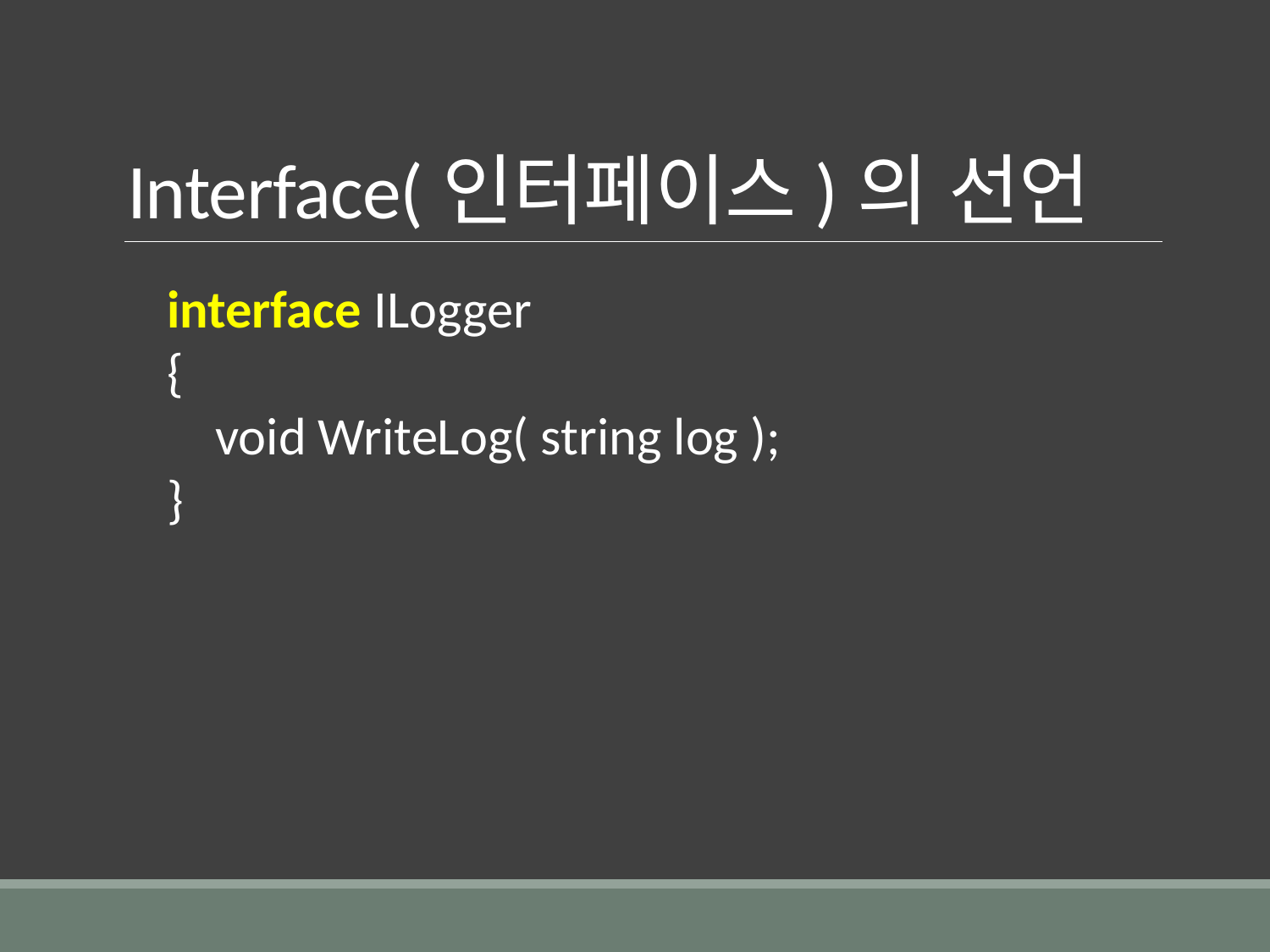

# Interface(인터페이스)의 선언
interface ILogger
{
    void WriteLog( string log );
}